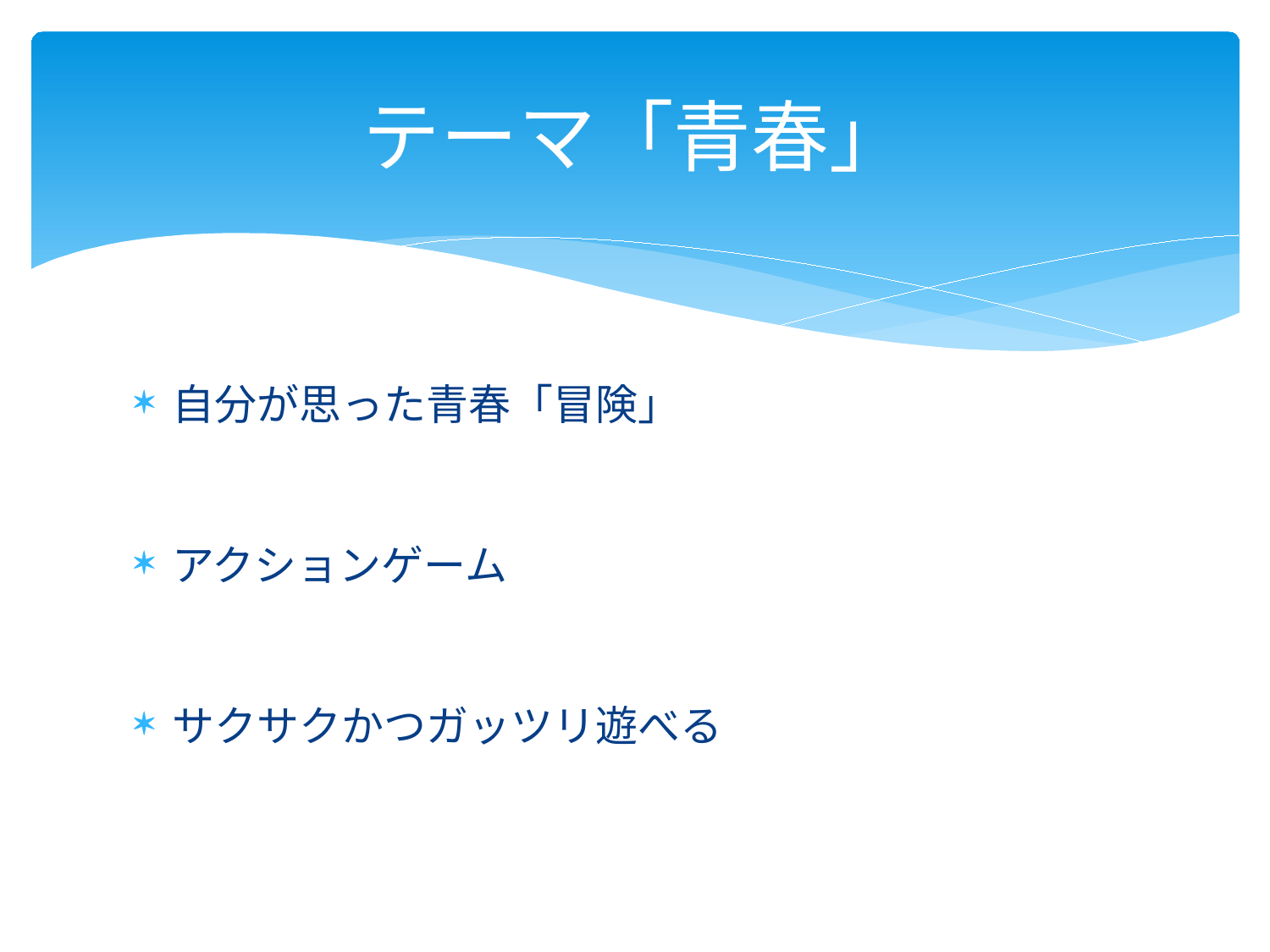

# テーマ「青春」
自分が思った青春「冒険」
アクションゲーム
サクサクかつガッツリ遊べる